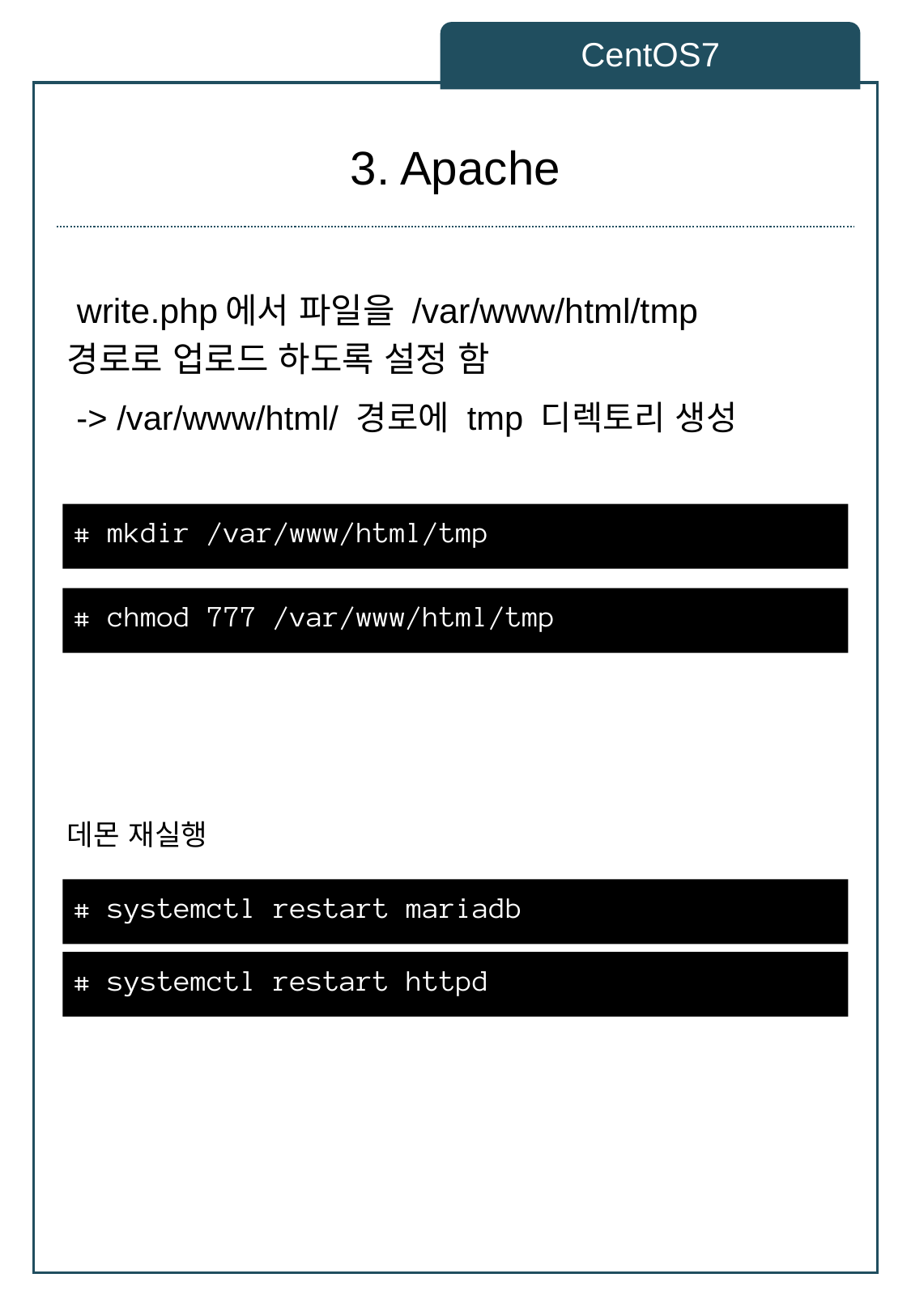

CentOS7

# 3. Apache
 write.php에서 파일을 /var/www/html/tmp
경로로 업로드 하도록 설정 함
 -> /var/www/html/ 경로에 tmp 디렉토리 생성
# mkdir /var/www/html/tmp
# chmod 777 /var/www/html/tmp
데몬 재실행
# systemctl restart mariadb
# systemctl restart httpd